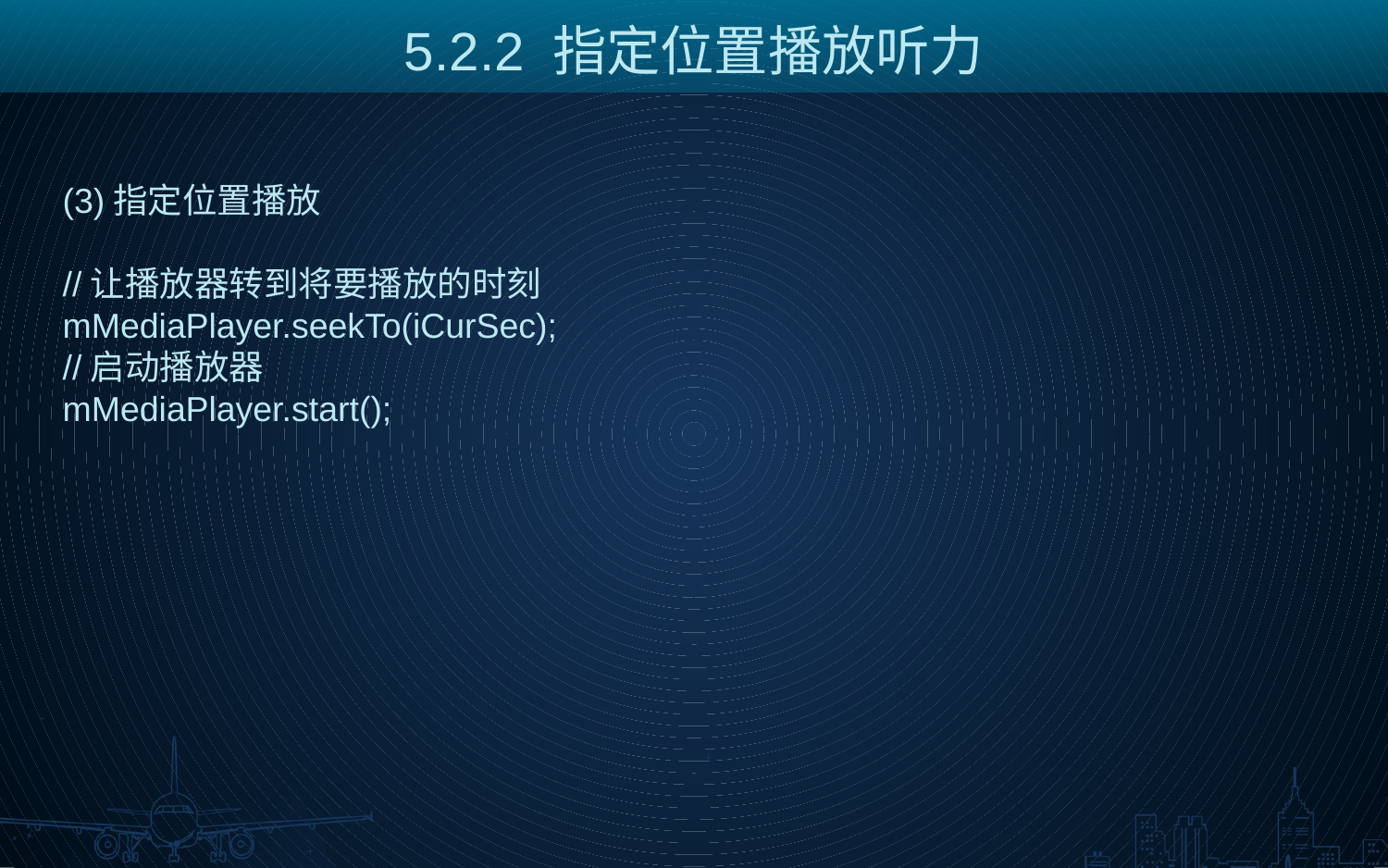

5.2.2 指定位置播放听力

(3)指定位置播放

//让播放器转到将要播放的时刻
mMediaPlayer.seekTo(iCurSec);
//启动播放器
mMediaPlayer.start();